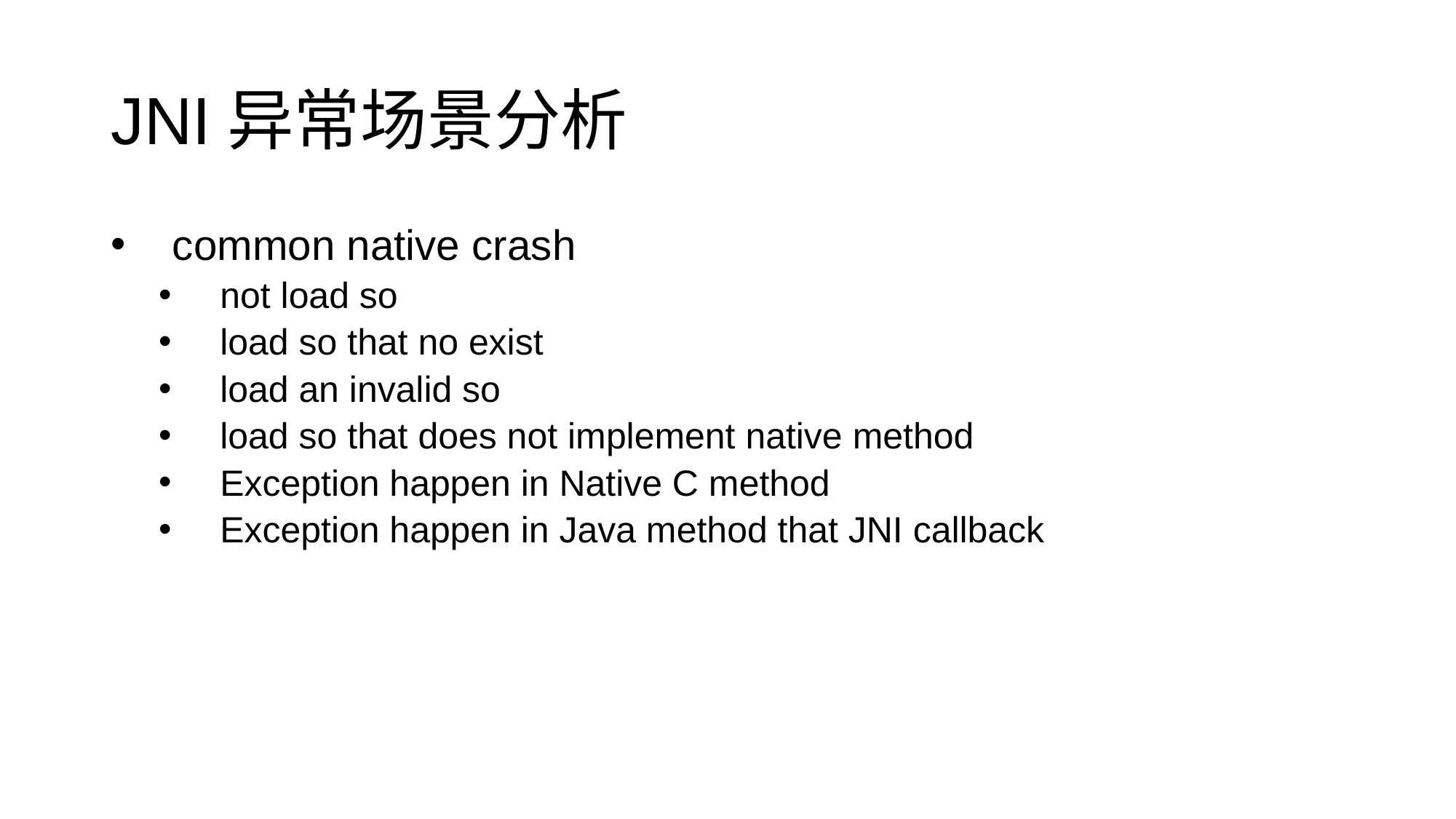

# JNI异常场景分析
common native crash
not load so
load so that no exist
load an invalid so
load so that does not implement native method
Exception happen in Native C method
Exception happen in Java method that JNI callback